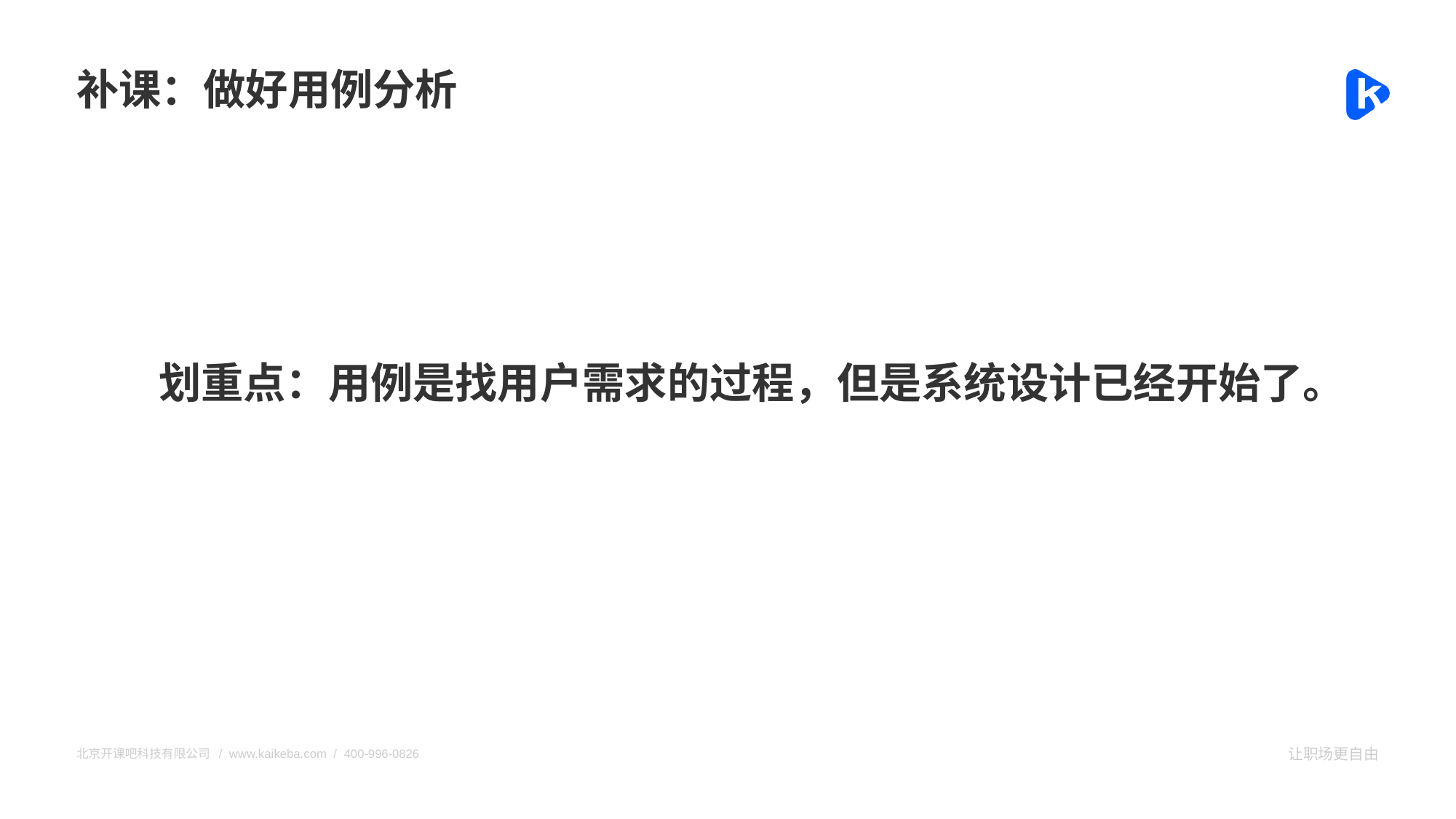

补课：做好用例分析

划重点：用例是找用户需求的过程，但是系统设计已经开始了。